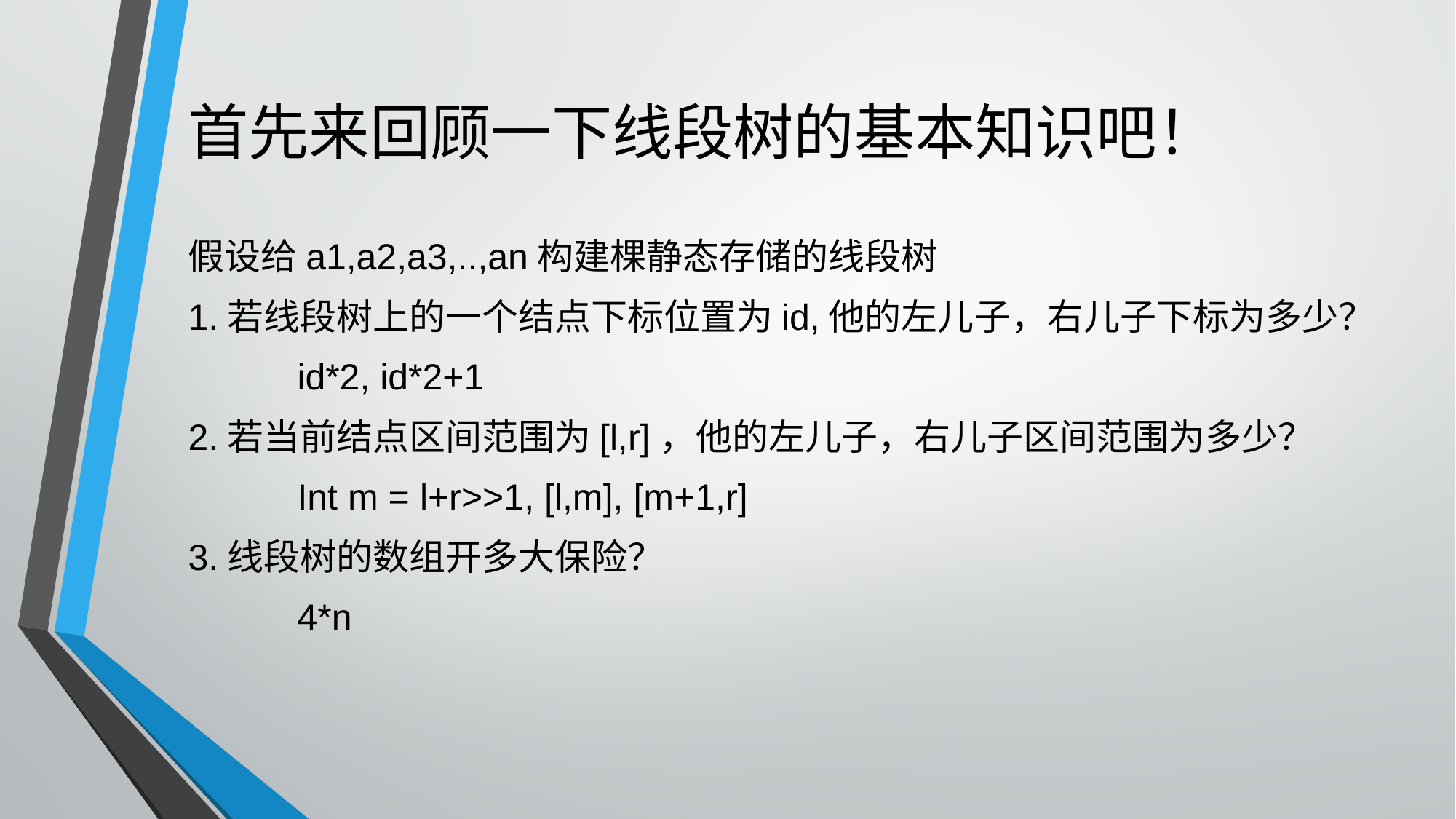

# 首先来回顾一下线段树的基本知识吧！
假设给a1,a2,a3,..,an构建棵静态存储的线段树
1.若线段树上的一个结点下标位置为id,他的左儿子，右儿子下标为多少？
	id*2, id*2+1
2.若当前结点区间范围为[l,r]，他的左儿子，右儿子区间范围为多少？
	Int m = l+r>>1, [l,m], [m+1,r]
3.线段树的数组开多大保险？
	4*n